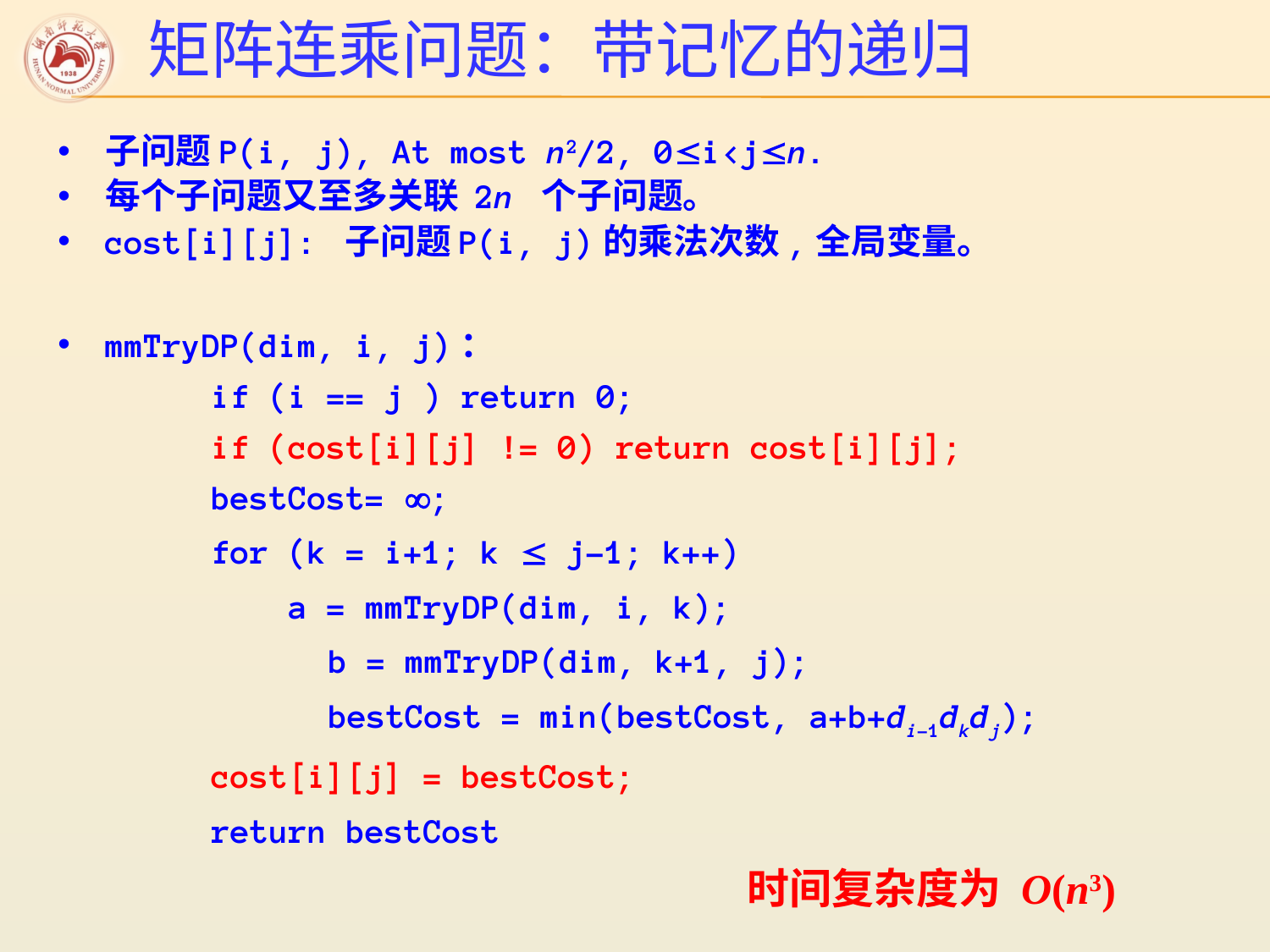

# 矩阵连乘问题：带记忆的递归
子问题P(i, j), At most n2/2, 0≤i<j≤n.
每个子问题又至多关联 2n 个子问题。
cost[i][j]: 子问题P(i, j)的乘法次数,全局变量。

mmTryDP(dim, i, j)：
        if (i == j ) return 0;
        if (cost[i][j] != 0) return cost[i][j];
        bestCost= ∞;
        for (k = i+1; k ≤ j-1; k++)
            a = mmTryDP(dim, i, k);
		     b = mmTryDP(dim, k+1, j);
		     bestCost = min(bestCost, a+b+di-1dkdj);
        cost[i][j] = bestCost;
        return bestCost
时间复杂度为 O(n3)